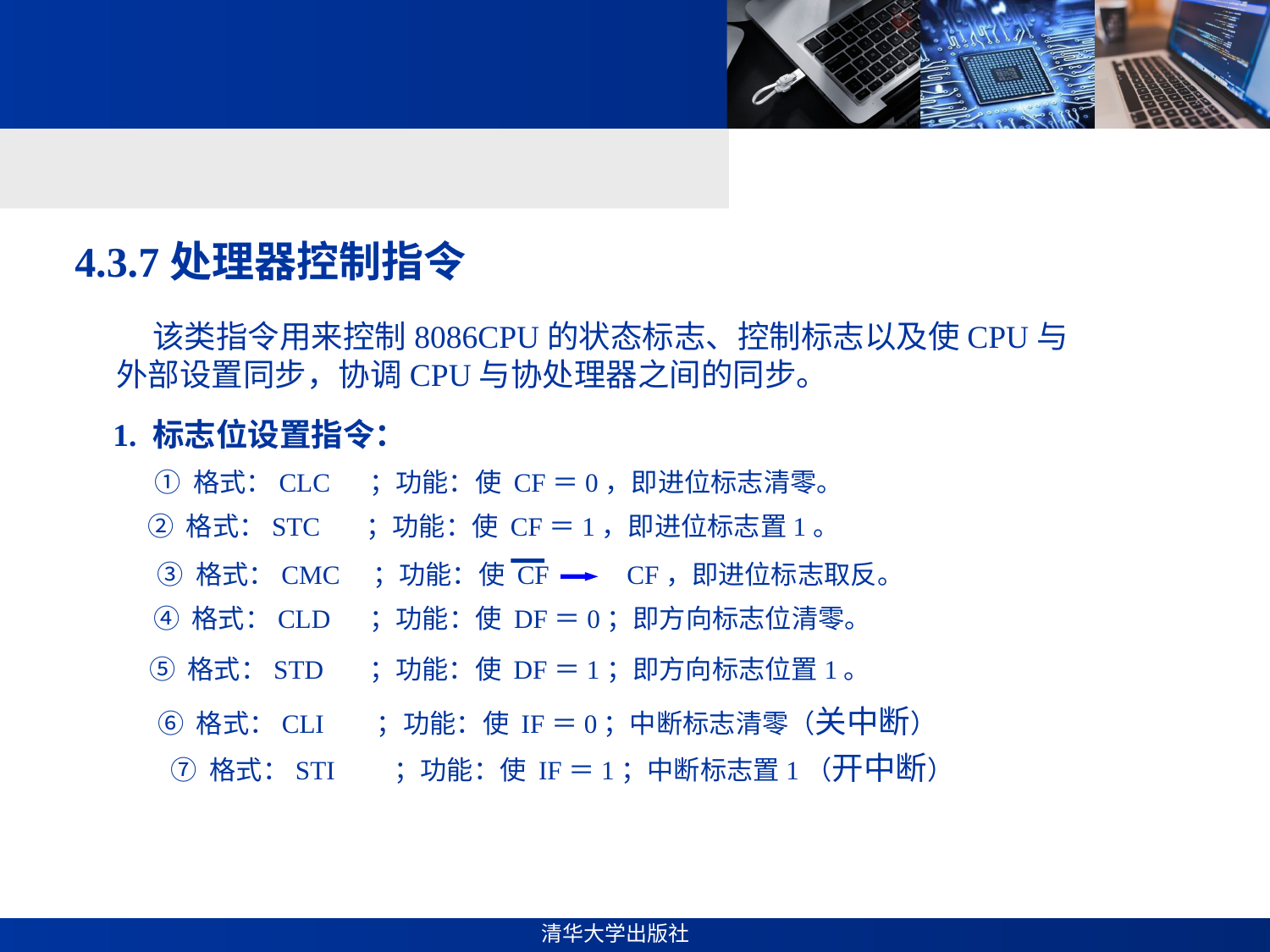

#

4.3.7处理器控制指令
    该类指令用来控制8086CPU的状态标志、控制标志以及使CPU与 外部设置同步，协调CPU与协处理器之间的同步。
1. 标志位设置指令：
① 格式：CLC     ；功能：使 CF＝0，即进位标志清零。
② 格式：STC      ；功能：使 CF＝1，即进位标志置1。
③ 格式：CMC    ；功能：使 CF　　  CF，即进位标志取反。

④ 格式：CLD     ；功能：使 DF＝0；即方向标志位清零。
⑤ 格式：STD      ；功能：使 DF＝1；即方向标志位置1。
⑥ 格式：CLI       ；功能：使 IF＝0；中断标志清零（关中断）
⑦ 格式：STI        ；功能：使 IF＝1；中断标志置1（开中断）